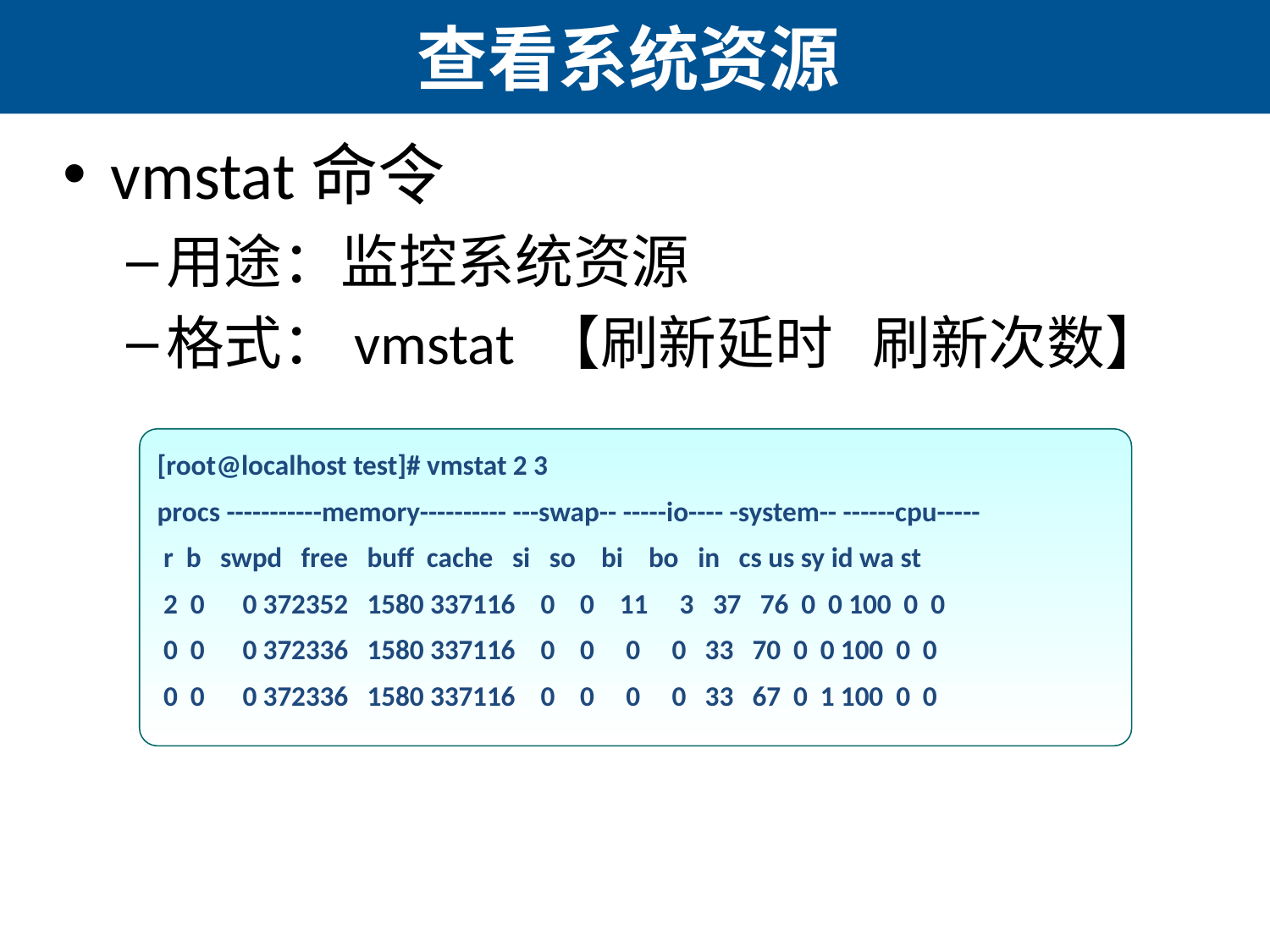

# 查看系统资源
vmstat命令
用途：监控系统资源
格式：vmstat 【刷新延时   刷新次数】

[root@localhost test]# vmstat 2 3
procs -----------memory---------- ---swap-- -----io---- -system-- ------cpu-----
 r  b   swpd   free   buff  cache   si   so    bi    bo   in   cs us sy id wa st
 2  0      0 372352   1580 337116    0    0    11     3   37   76  0  0 100  0  0
 0  0      0 372336   1580 337116    0    0     0     0   33   70  0  0 100  0  0
 0  0      0 372336   1580 337116    0    0     0     0   33   67  0  1 100  0  0